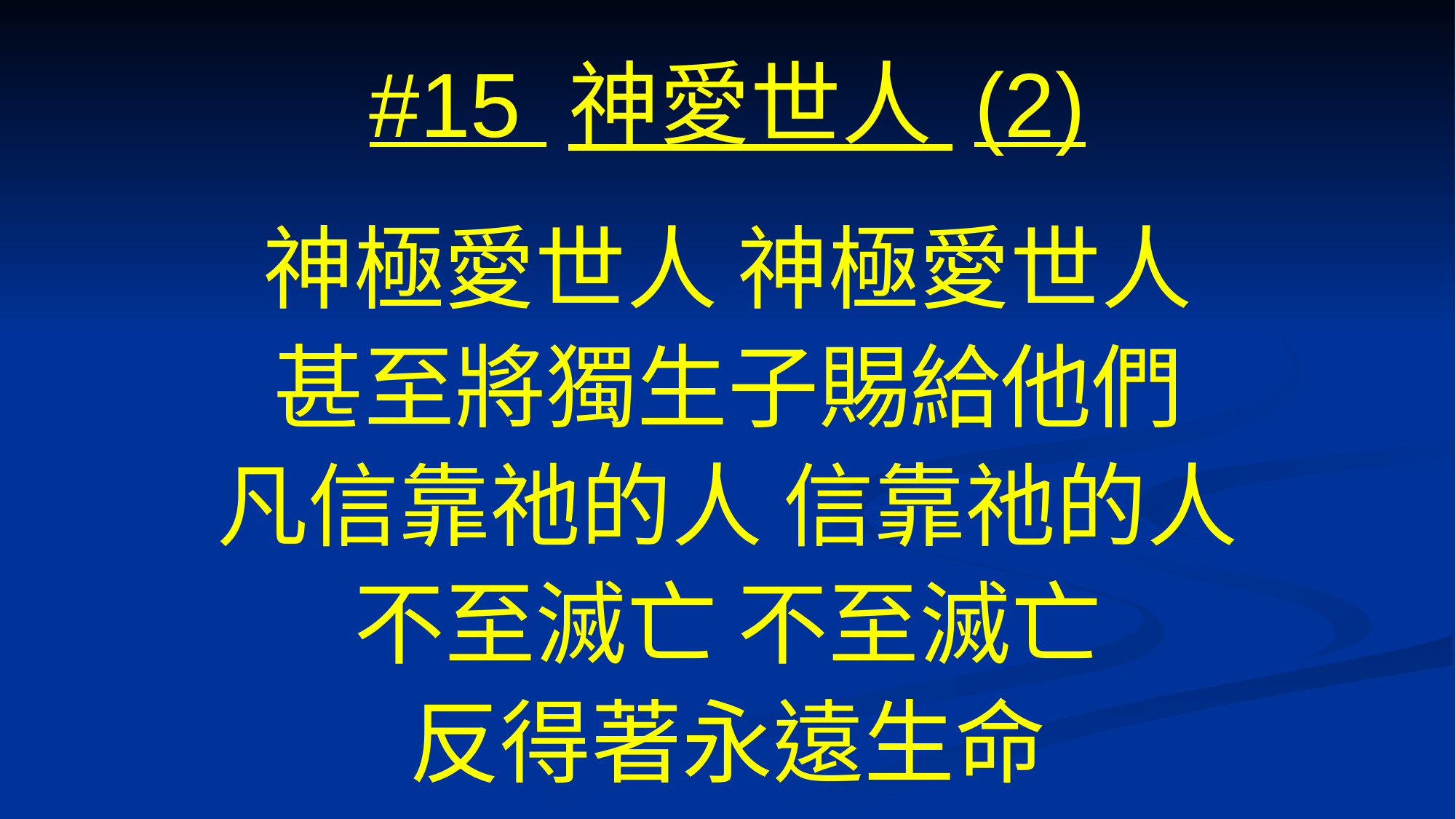

# #15 神愛世人 (2)
神極愛世人 神極愛世人
甚至將獨生子賜給他們
凡信靠祂的人 信靠祂的人
不至滅亡 不至滅亡
反得著永遠生命